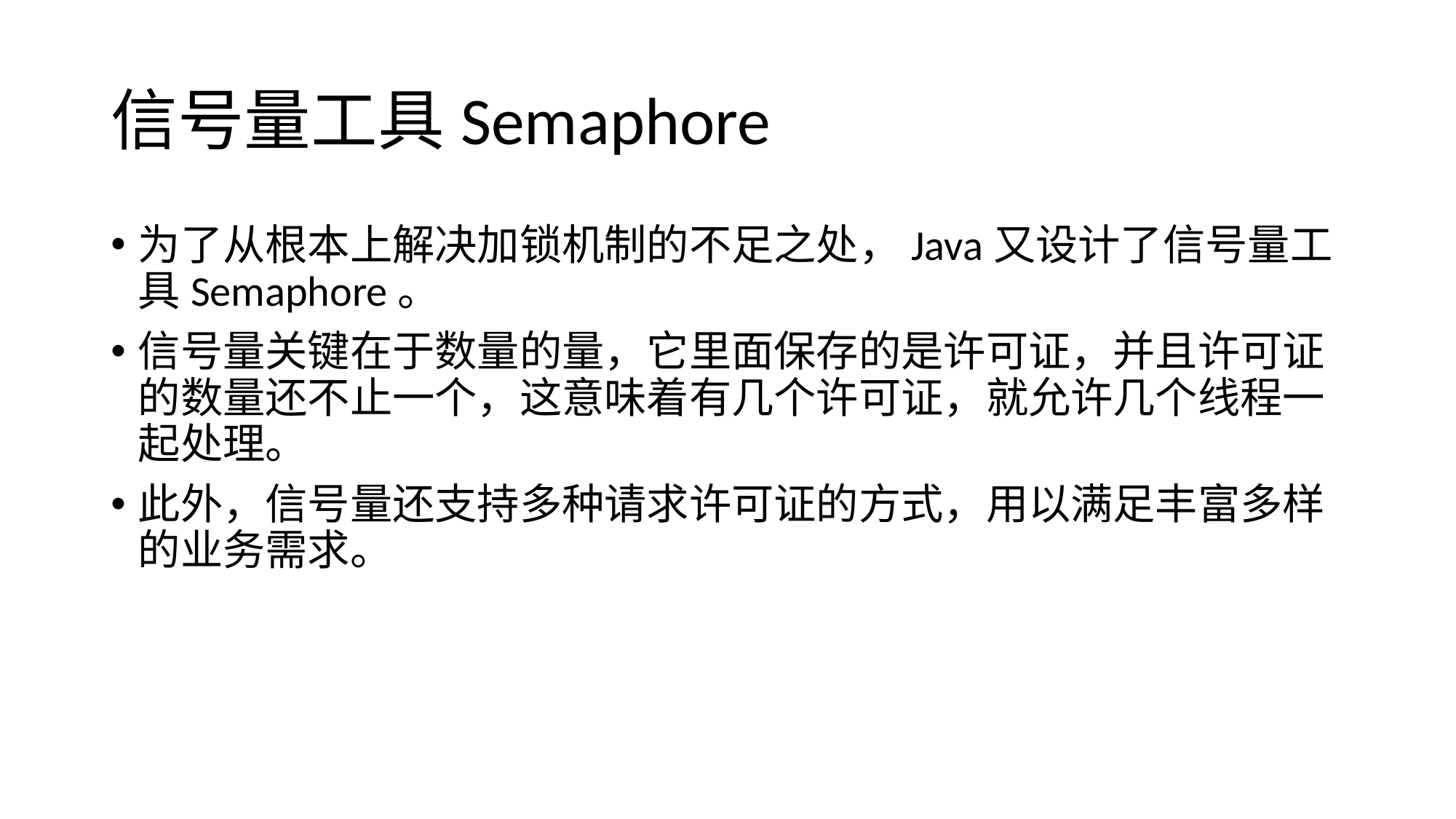

# 信号量工具Semaphore
为了从根本上解决加锁机制的不足之处，Java又设计了信号量工具Semaphore。
信号量关键在于数量的量，它里面保存的是许可证，并且许可证的数量还不止一个，这意味着有几个许可证，就允许几个线程一起处理。
此外，信号量还支持多种请求许可证的方式，用以满足丰富多样的业务需求。